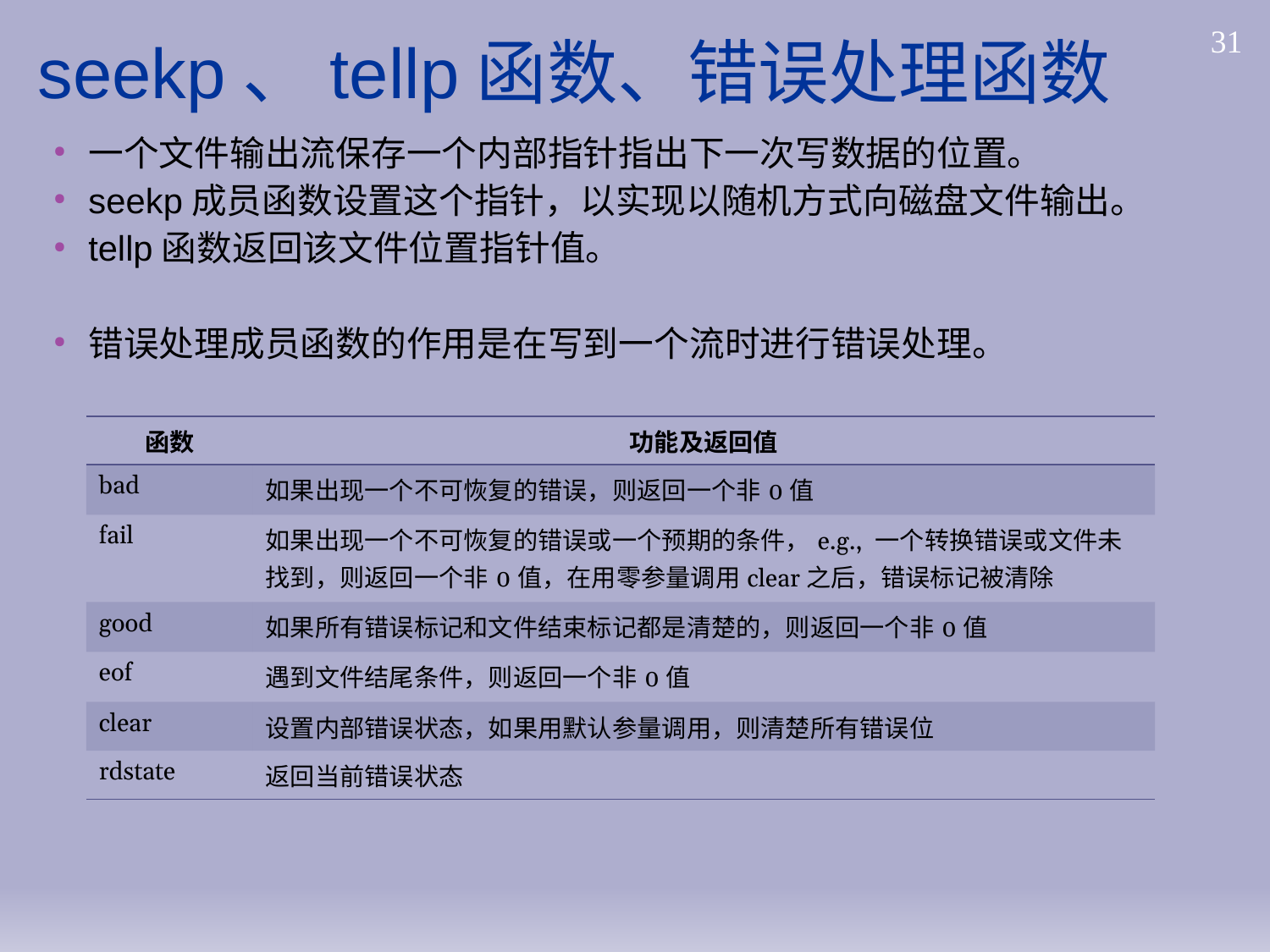

# seekp、tellp函数、错误处理函数
31
一个文件输出流保存一个内部指针指出下一次写数据的位置。
seekp成员函数设置这个指针，以实现以随机方式向磁盘文件输出。
tellp函数返回该文件位置指针值。

错误处理成员函数的作用是在写到一个流时进行错误处理。
| 函数 | 功能及返回值 |
| --- | --- |
| bad | 如果出现一个不可恢复的错误，则返回一个非0值 |
| fail | 如果出现一个不可恢复的错误或一个预期的条件，e.g., 一个转换错误或文件未找到，则返回一个非0值，在用零参量调用clear之后，错误标记被清除 |
| good | 如果所有错误标记和文件结束标记都是清楚的，则返回一个非0值 |
| eof | 遇到文件结尾条件，则返回一个非0值 |
| clear | 设置内部错误状态，如果用默认参量调用，则清楚所有错误位 |
| rdstate | 返回当前错误状态 |